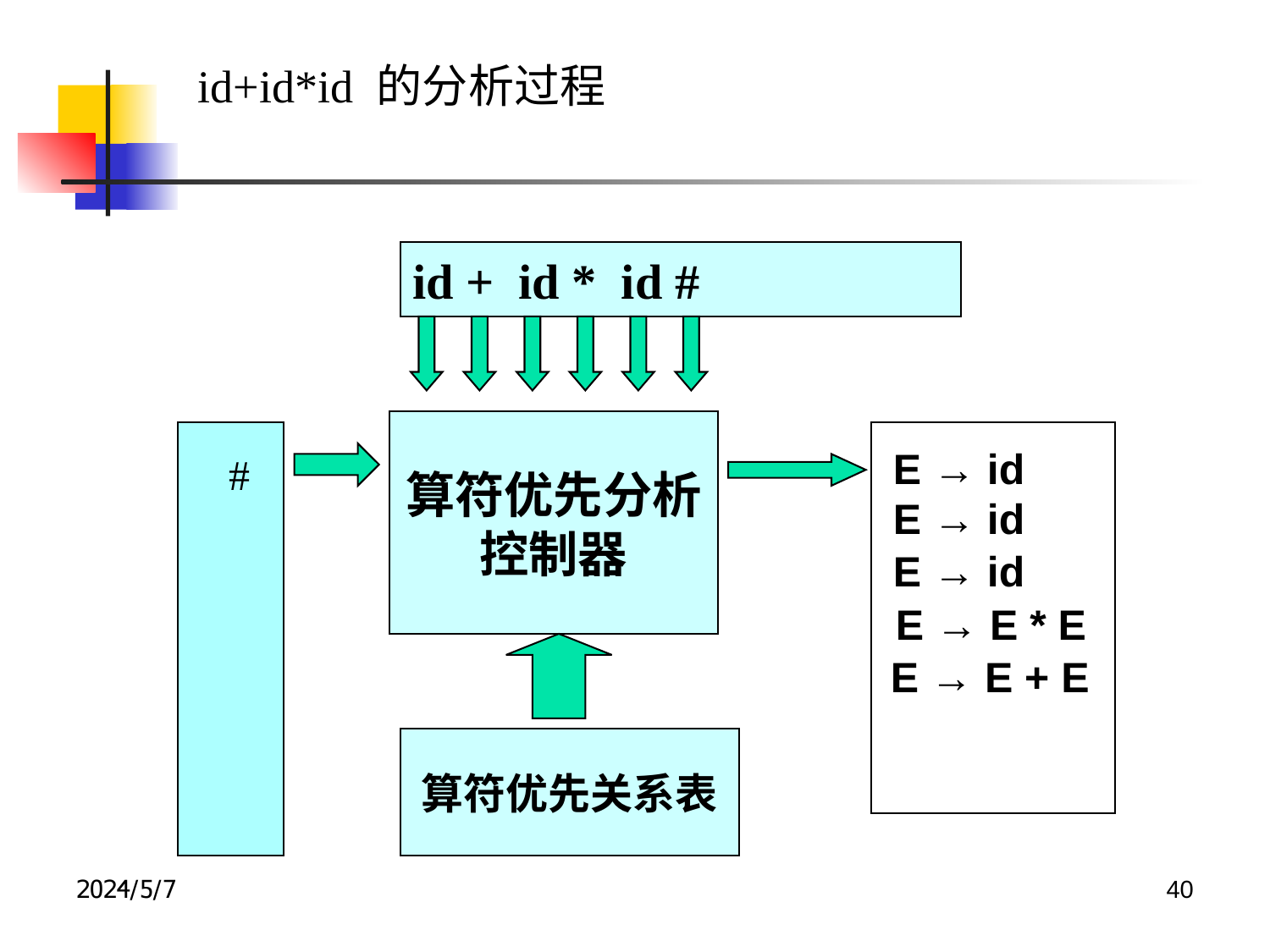

id+id*id 的分析过程
id +  id *  id #

算符优先分析
控制器

id
+
#

id
*
+
#

+
#

+
#

E → id
#

*
+
#

*
+
#

+
#

id
#

#

#

E → id
E → id
E → E * E

E → E + E
算符优先关系表
2024/5/7
40